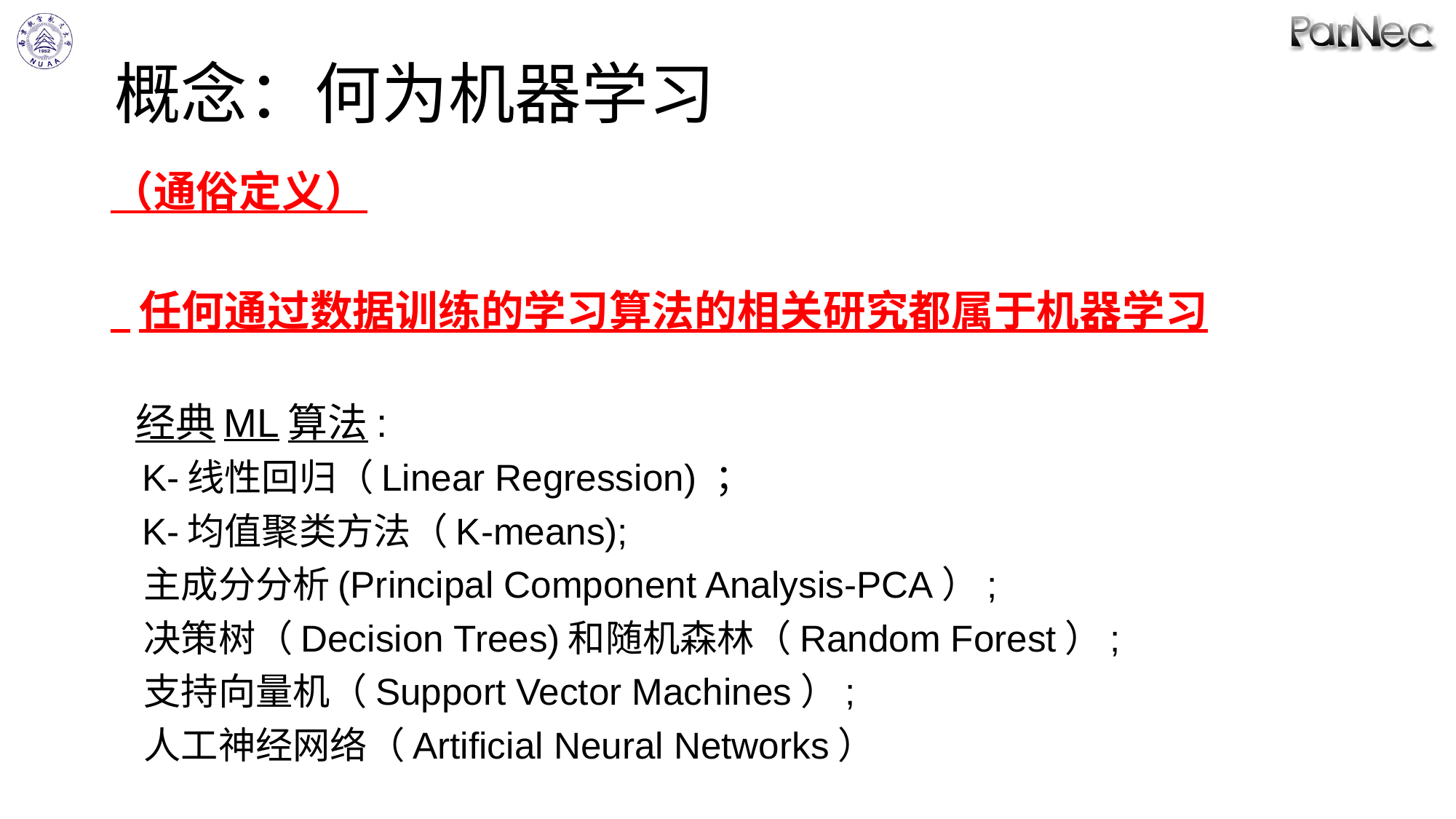

# 概念：何为机器学习
（通俗定义）

  任何通过数据训练的学习算法的相关研究都属于机器学习

  经典ML算法:
   K-线性回归（Linear Regression) ；
   K-均值聚类方法（K-means);
   主成分分析(Principal Component Analysis-PCA）;
   决策树（Decision Trees)和随机森林（Random Forest）;
   支持向量机（Support Vector Machines）;
   人工神经网络（Artificial Neural Networks）